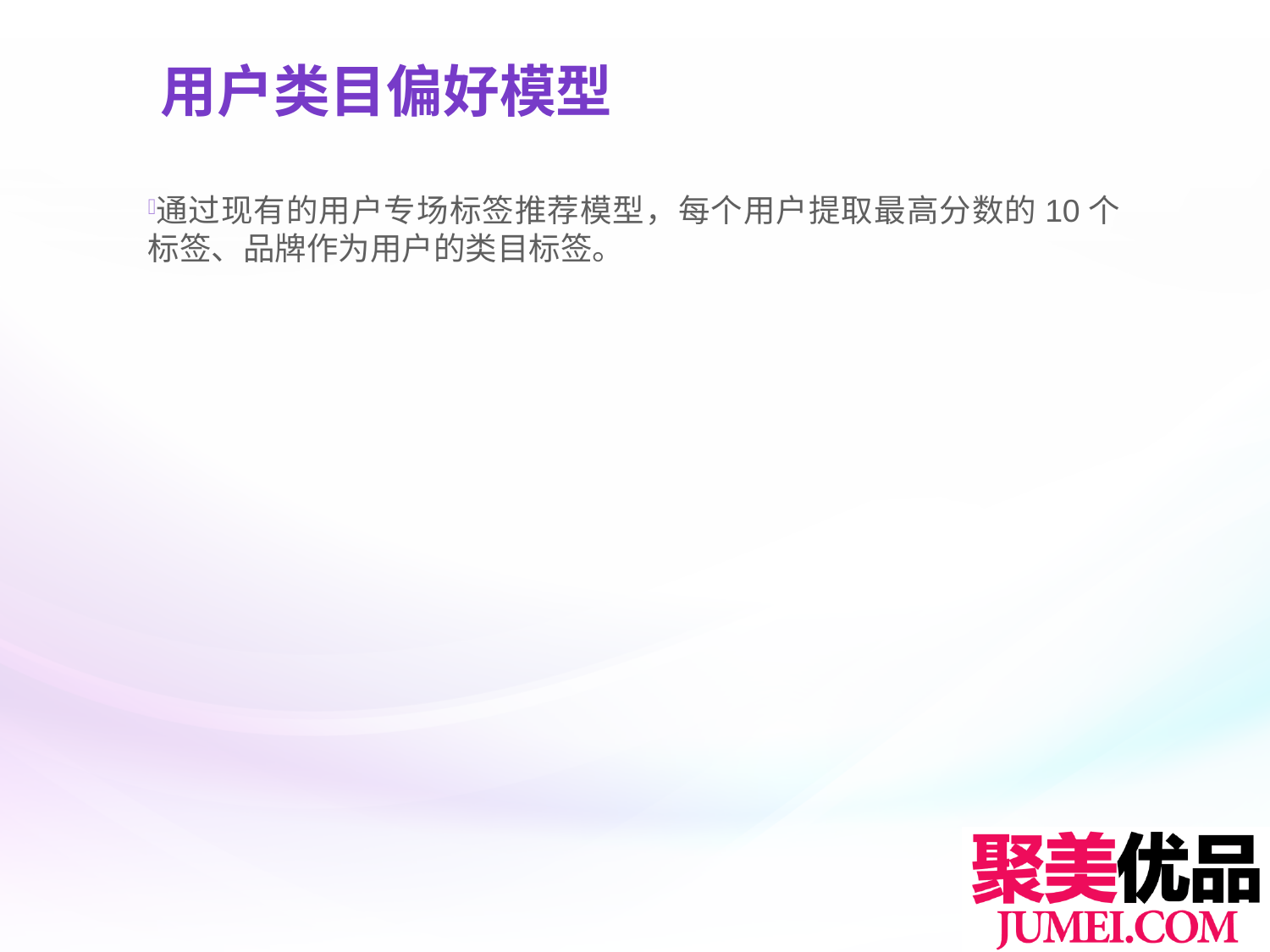

# 用户类目偏好模型
通过现有的用户专场标签推荐模型，每个用户提取最高分数的10个标签、品牌作为用户的类目标签。